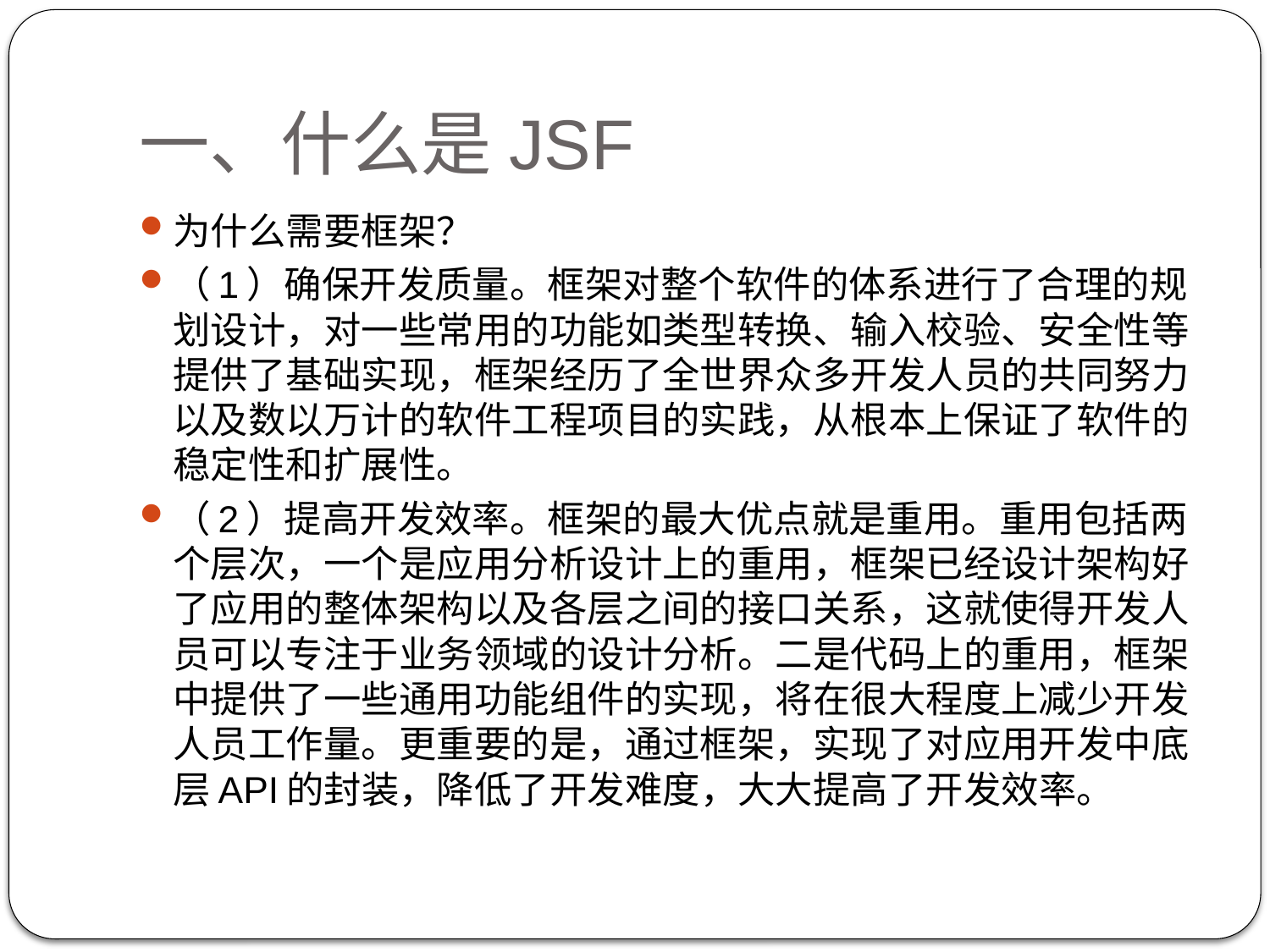

# 一、什么是JSF
为什么需要框架？
（1）确保开发质量。框架对整个软件的体系进行了合理的规划设计，对一些常用的功能如类型转换、输入校验、安全性等提供了基础实现，框架经历了全世界众多开发人员的共同努力以及数以万计的软件工程项目的实践，从根本上保证了软件的稳定性和扩展性。
（2）提高开发效率。框架的最大优点就是重用。重用包括两个层次，一个是应用分析设计上的重用，框架已经设计架构好了应用的整体架构以及各层之间的接口关系，这就使得开发人员可以专注于业务领域的设计分析。二是代码上的重用，框架中提供了一些通用功能组件的实现，将在很大程度上减少开发人员工作量。更重要的是，通过框架，实现了对应用开发中底层API的封装，降低了开发难度，大大提高了开发效率。